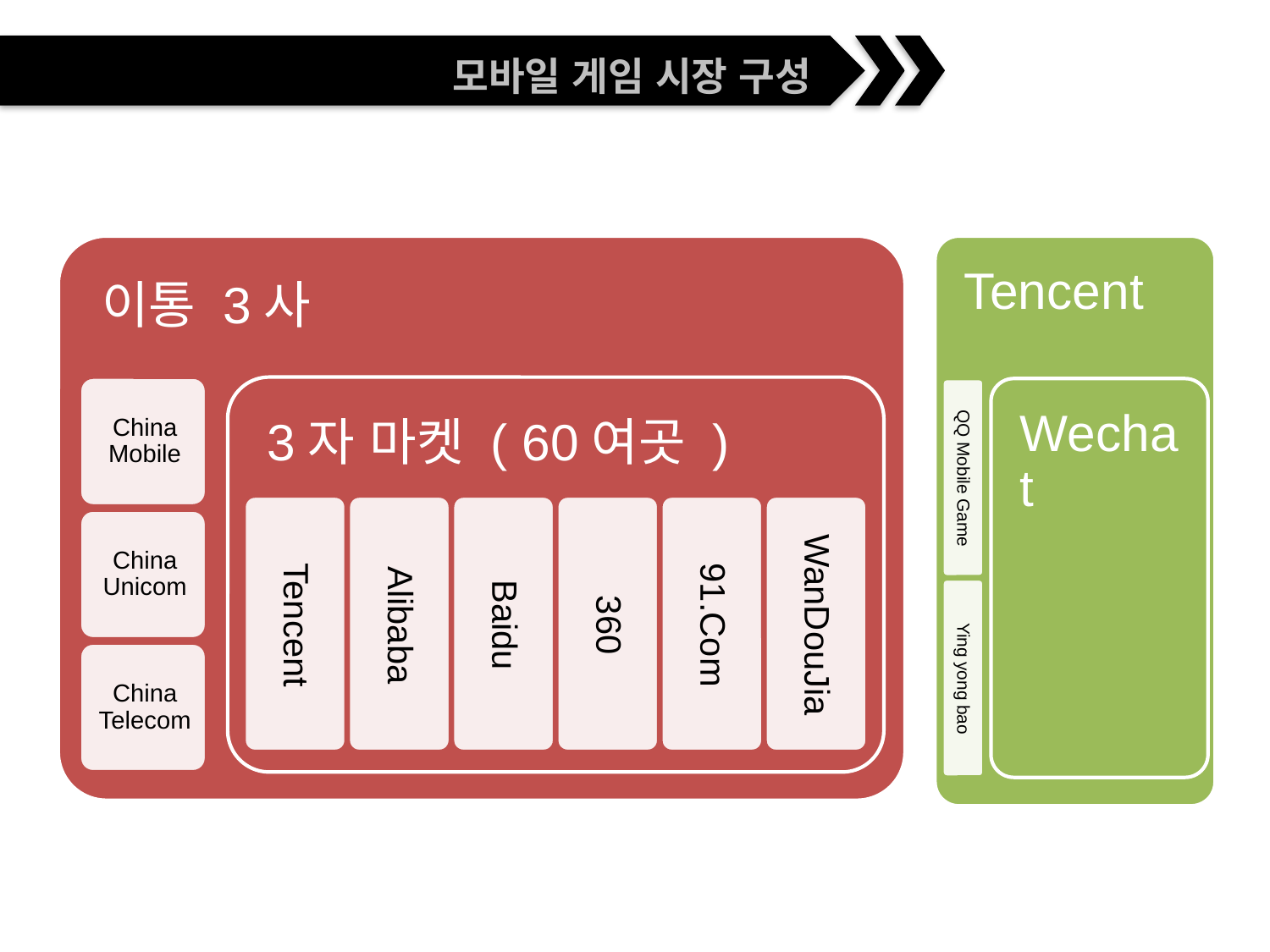

모바일 게임 시장 구성
이통 3사
China Mobile
China Unicom
China Telecom
3자 마켓 ( 60여곳 )
Tencent
Alibaba
Baidu
360
91.Com
WanDouJia
Tencent
QQ Mobile Game
Ying yong bao
Wechat